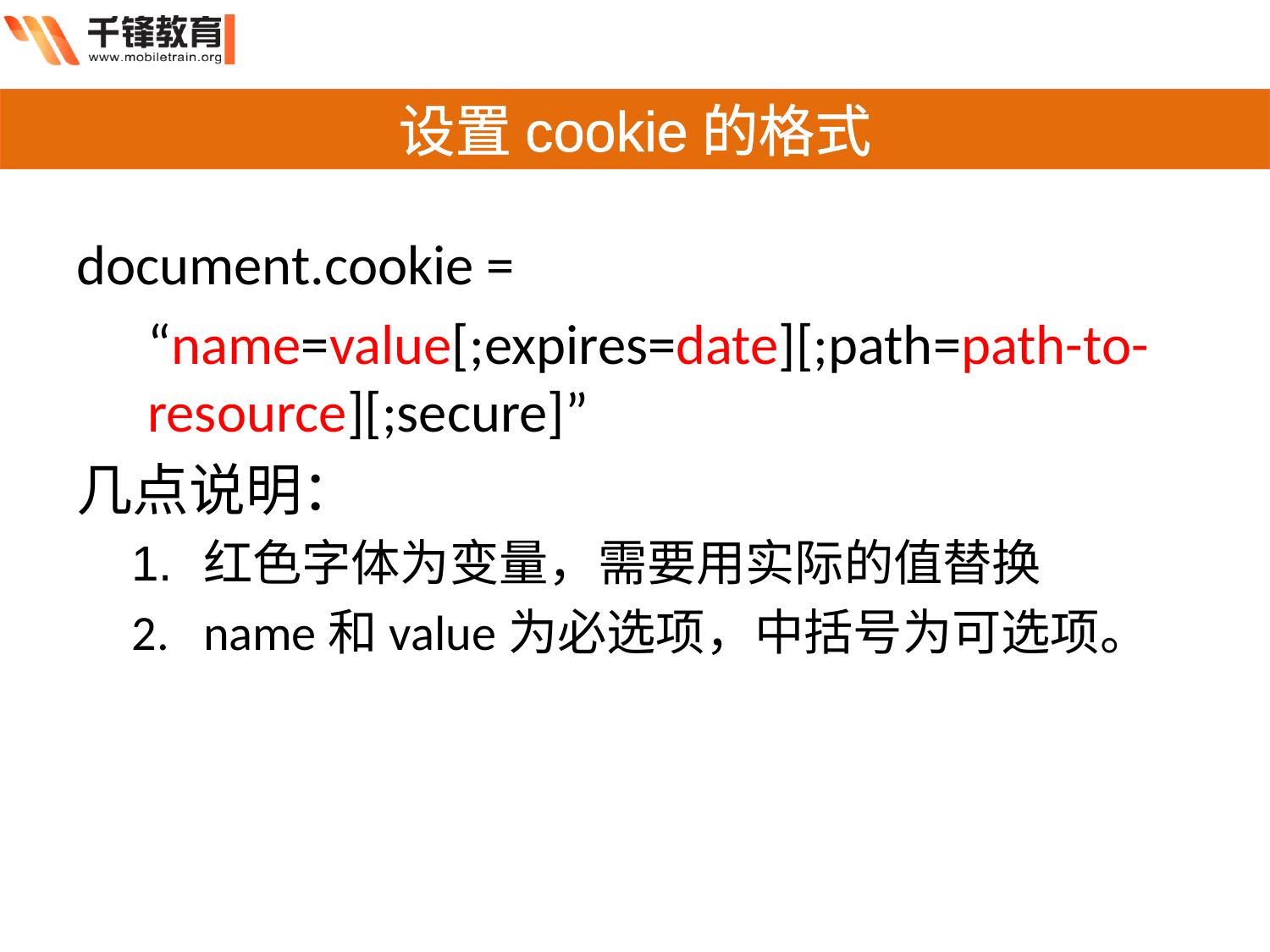

# 设置cookie的格式
document.cookie =
	“name=value[;expires=date][;path=path-to-resource][;secure]”
几点说明：
红色字体为变量，需要用实际的值替换
name和value为必选项，中括号为可选项。